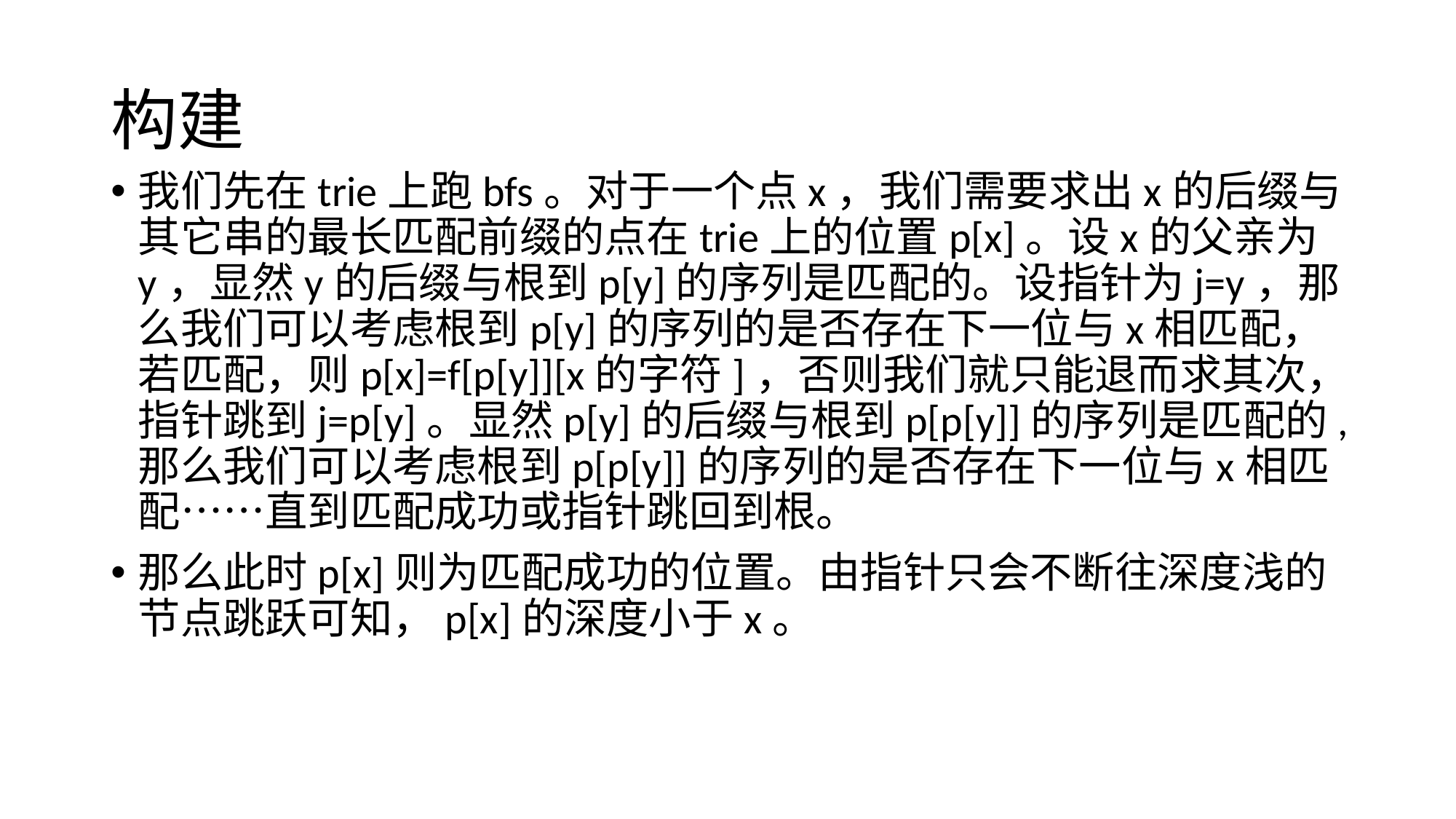

# 构建
我们先在trie上跑bfs。对于一个点x，我们需要求出x的后缀与其它串的最长匹配前缀的点在trie上的位置p[x]。设x的父亲为y，显然y的后缀与根到p[y]的序列是匹配的。设指针为j=y，那么我们可以考虑根到p[y]的序列的是否存在下一位与x相匹配，若匹配，则p[x]=f[p[y]][x的字符]，否则我们就只能退而求其次，指针跳到j=p[y]。显然p[y]的后缀与根到p[p[y]]的序列是匹配的,那么我们可以考虑根到p[p[y]]的序列的是否存在下一位与x相匹配……直到匹配成功或指针跳回到根。
那么此时p[x]则为匹配成功的位置。由指针只会不断往深度浅的节点跳跃可知，p[x]的深度小于x。